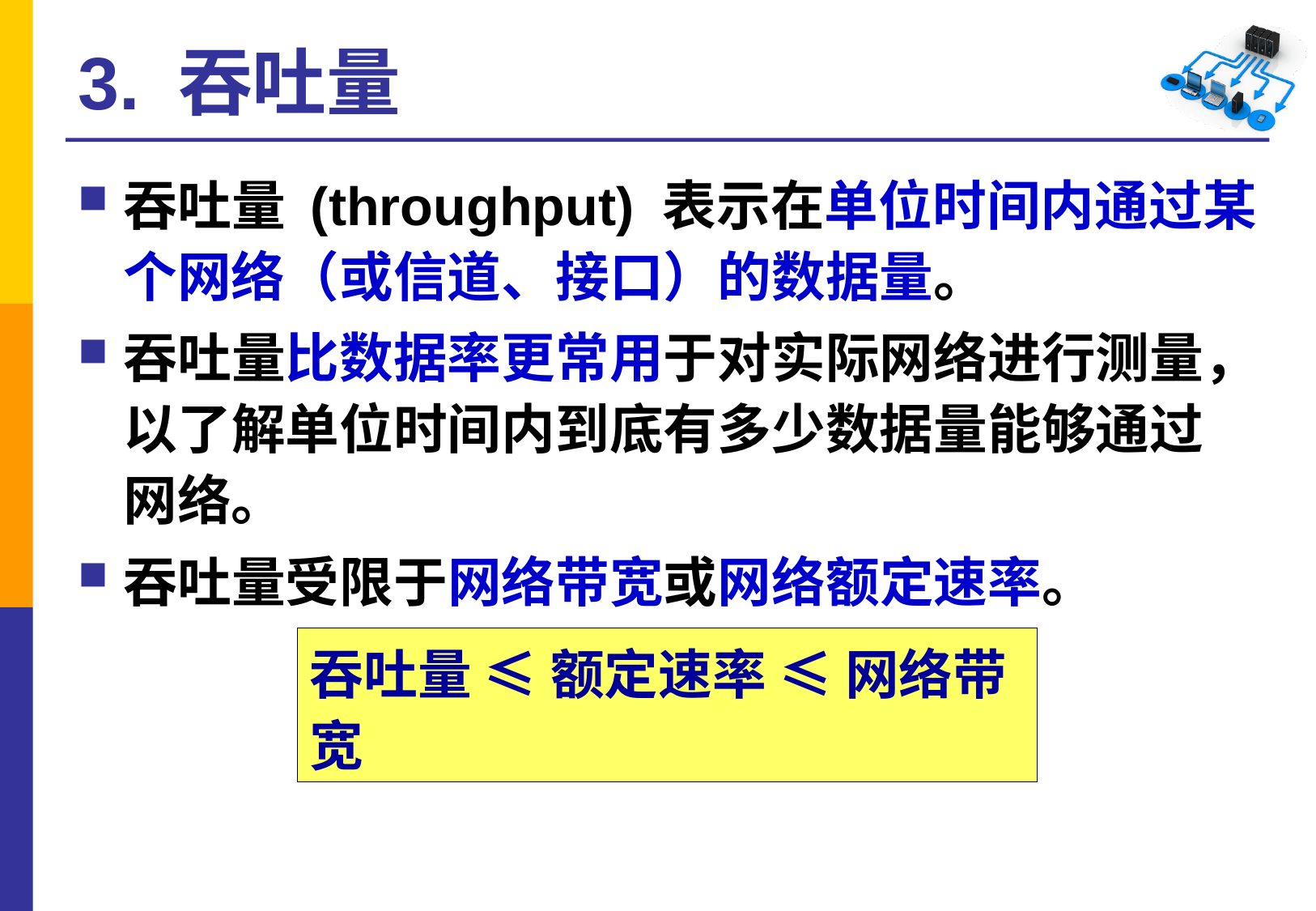

# 3. 吞吐量
吞吐量 (throughput) 表示在单位时间内通过某个网络（或信道、接口）的数据量。
吞吐量比数据率更常用于对实际网络进行测量，以了解单位时间内到底有多少数据量能够通过网络。
吞吐量受限于网络带宽或网络额定速率。
吞吐量 ≤ 额定速率 ≤ 网络带宽